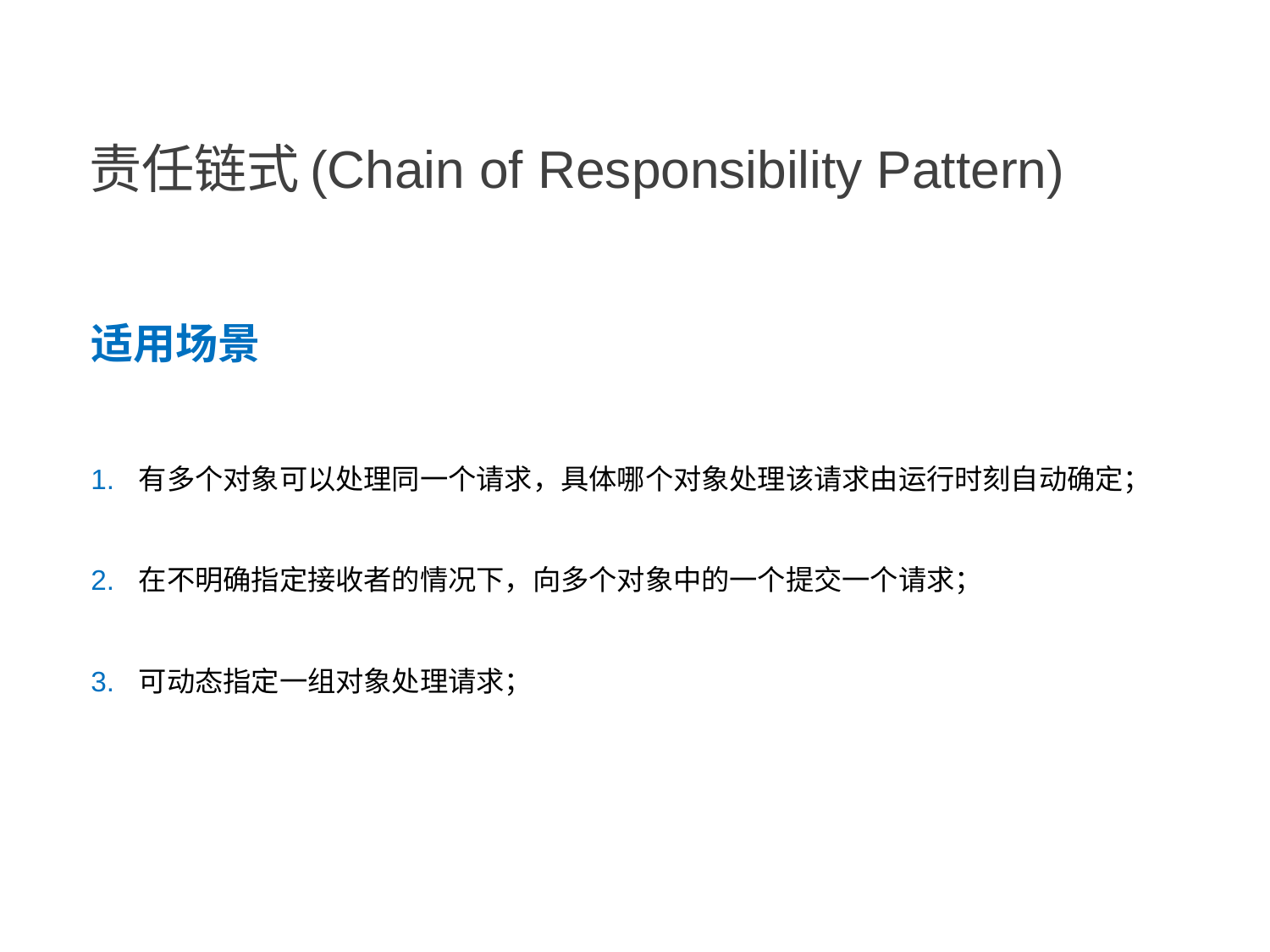

责任链式(Chain of Responsibility Pattern)
适用场景

有多个对象可以处理同一个请求，具体哪个对象处理该请求由运行时刻自动确定；

在不明确指定接收者的情况下，向多个对象中的一个提交一个请求；

可动态指定一组对象处理请求；